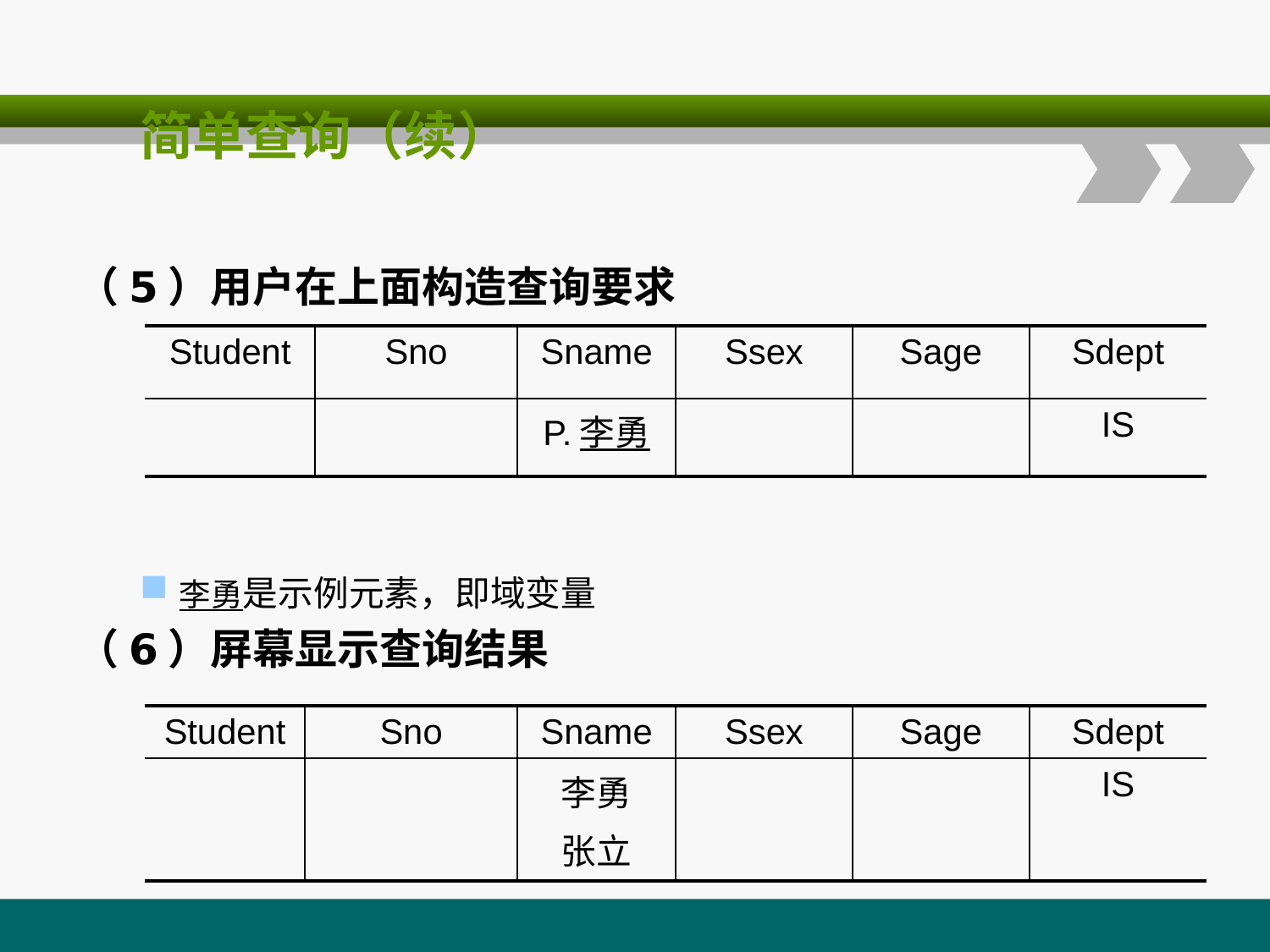

# 简单查询（续）
（5）用户在上面构造查询要求

李勇是示例元素，即域变量
（6）屏幕显示查询结果
| Student | Sno | Sname | Ssex | Sage | Sdept |
| --- | --- | --- | --- | --- | --- |
|  |  | P.李勇 |  |  | IS |
| Student | Sno | Sname | Ssex | Sage | Sdept |
| --- | --- | --- | --- | --- | --- |
|  |  | 李勇 张立 |  |  | IS |